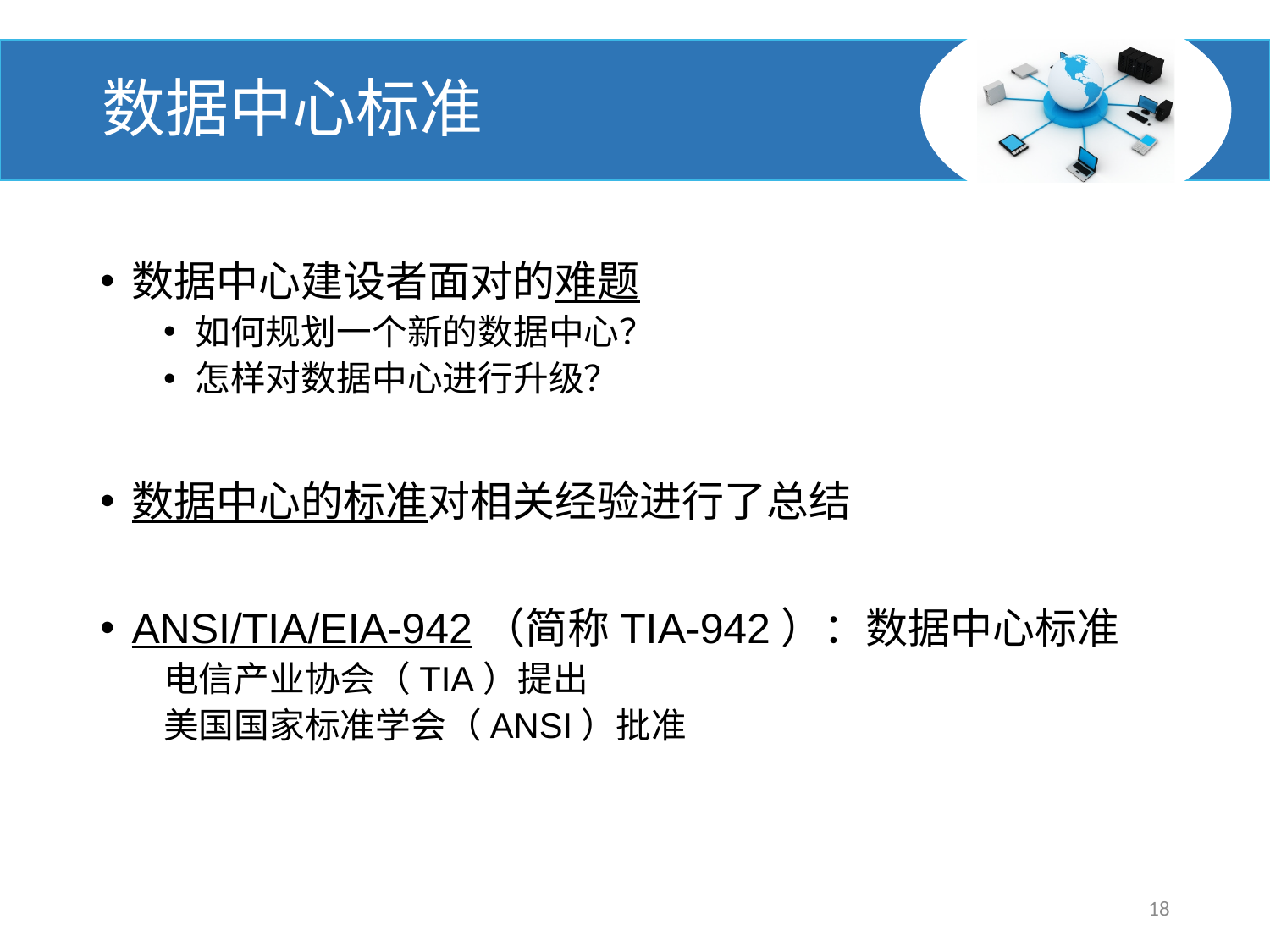

# 数据中心标准
数据中心建设者面对的难题
如何规划一个新的数据中心？
怎样对数据中心进行升级？

数据中心的标准对相关经验进行了总结

ANSI/TIA/EIA-942（简称TIA-942）：数据中心标准
电信产业协会（TIA）提出
美国国家标准学会（ANSI）批准

18